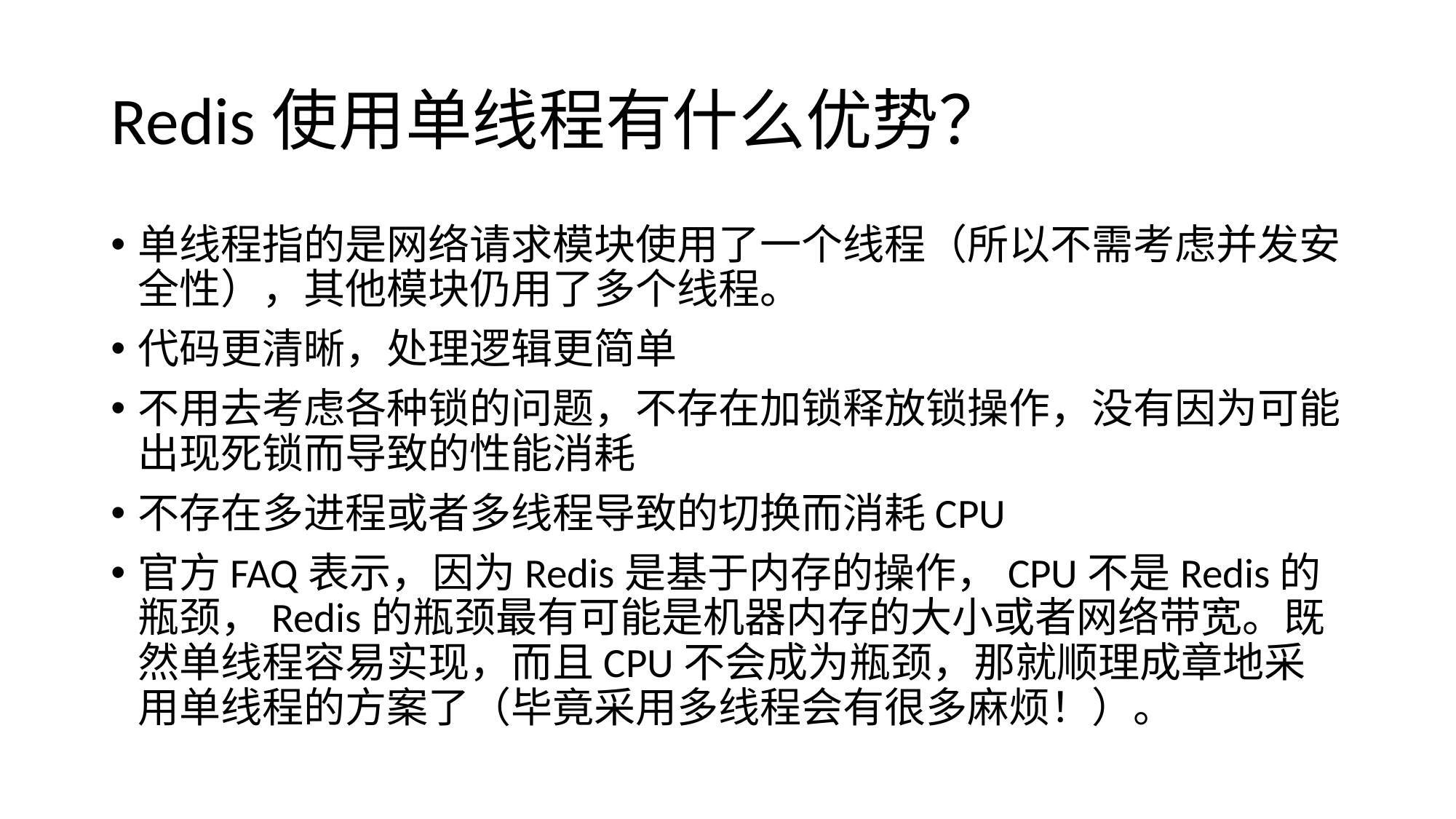

# Redis使用单线程有什么优势？
单线程指的是网络请求模块使用了一个线程（所以不需考虑并发安全性），其他模块仍用了多个线程。
代码更清晰，处理逻辑更简单
不用去考虑各种锁的问题，不存在加锁释放锁操作，没有因为可能出现死锁而导致的性能消耗
不存在多进程或者多线程导致的切换而消耗CPU
官方FAQ表示，因为Redis是基于内存的操作，CPU不是Redis的瓶颈，Redis的瓶颈最有可能是机器内存的大小或者网络带宽。既然单线程容易实现，而且CPU不会成为瓶颈，那就顺理成章地采用单线程的方案了（毕竟采用多线程会有很多麻烦！）。